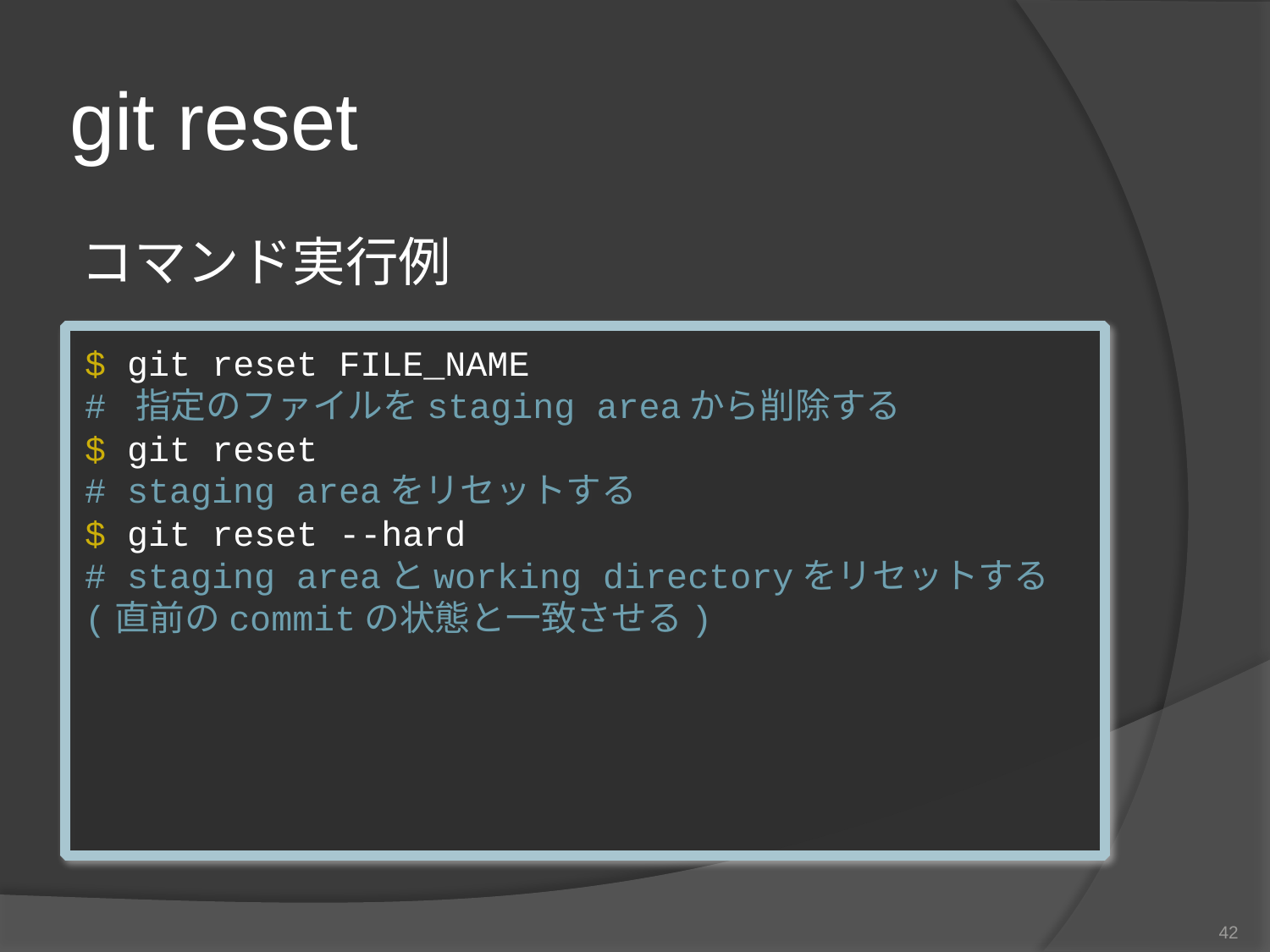

# git reset
コマンド実行例
$ git reset FILE_NAME
# 指定のファイルをstaging areaから削除する
$ git reset
# staging areaをリセットする
$ git reset --hard
# staging areaとworking directoryをリセットする(直前のcommitの状態と一致させる)
42